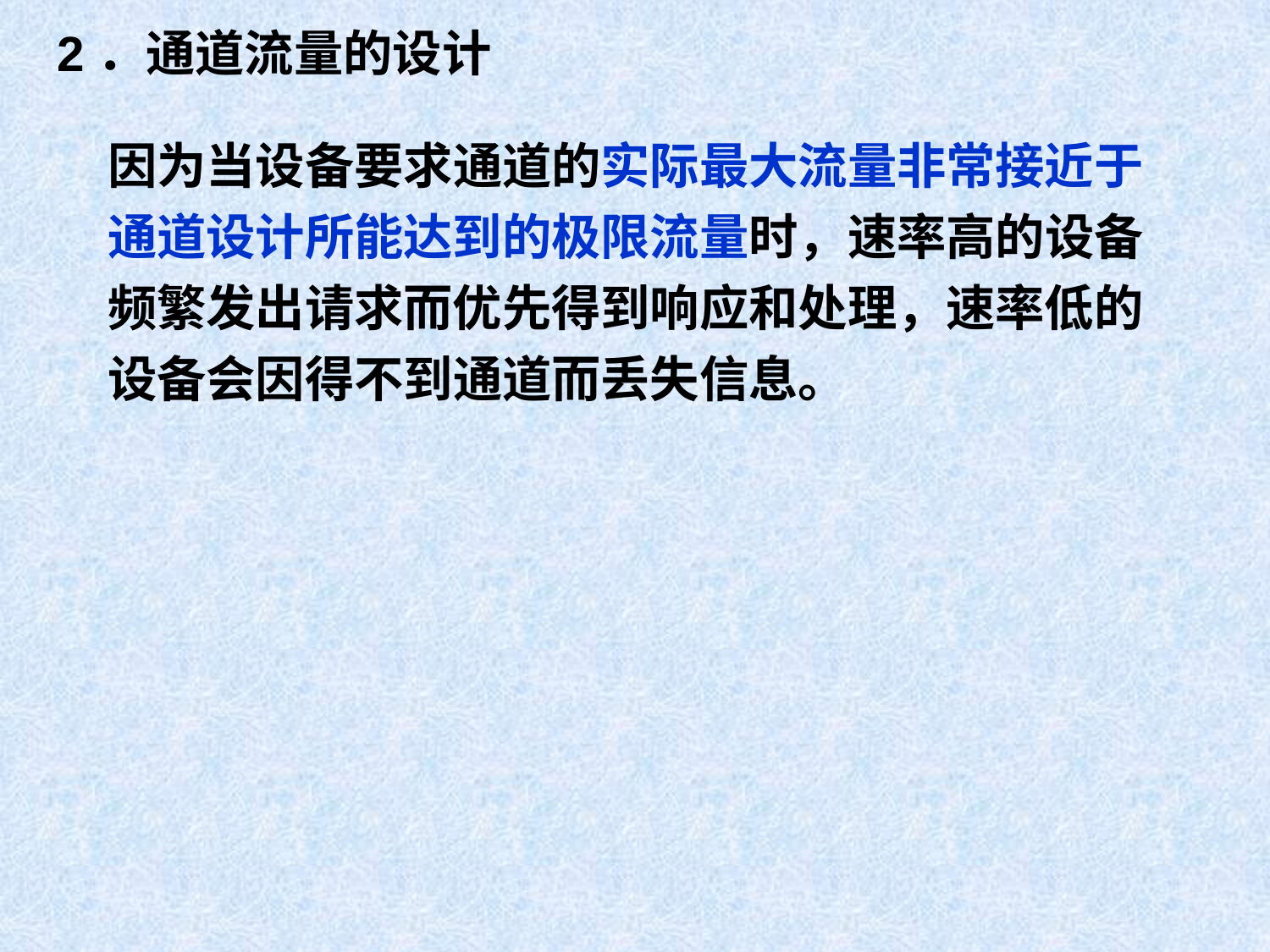

2．通道流量的设计
因为当设备要求通道的实际最大流量非常接近于通道设计所能达到的极限流量时，速率高的设备频繁发出请求而优先得到响应和处理，速率低的设备会因得不到通道而丢失信息。